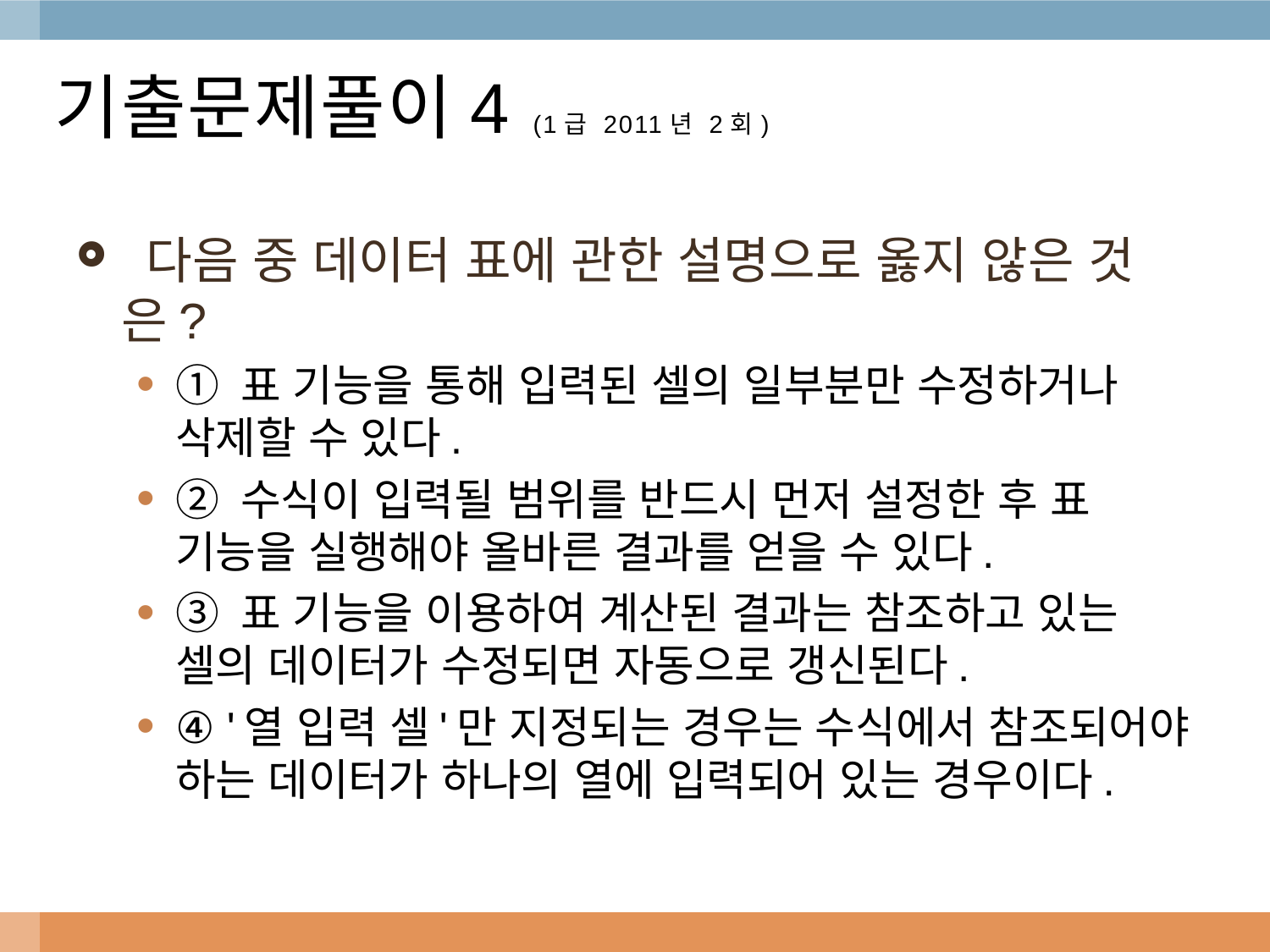

# 기출문제풀이4 (1급 2011년 2회)
 다음 중 데이터 표에 관한 설명으로 옳지 않은 것은?
① 표 기능을 통해 입력된 셀의 일부분만 수정하거나 삭제할 수 있다.
② 수식이 입력될 범위를 반드시 먼저 설정한 후 표 기능을 실행해야 올바른 결과를 얻을 수 있다.
③ 표 기능을 이용하여 계산된 결과는 참조하고 있는 셀의 데이터가 수정되면 자동으로 갱신된다.
④ '열 입력 셀'만 지정되는 경우는 수식에서 참조되어야 하는 데이터가 하나의 열에 입력되어 있는 경우이다.